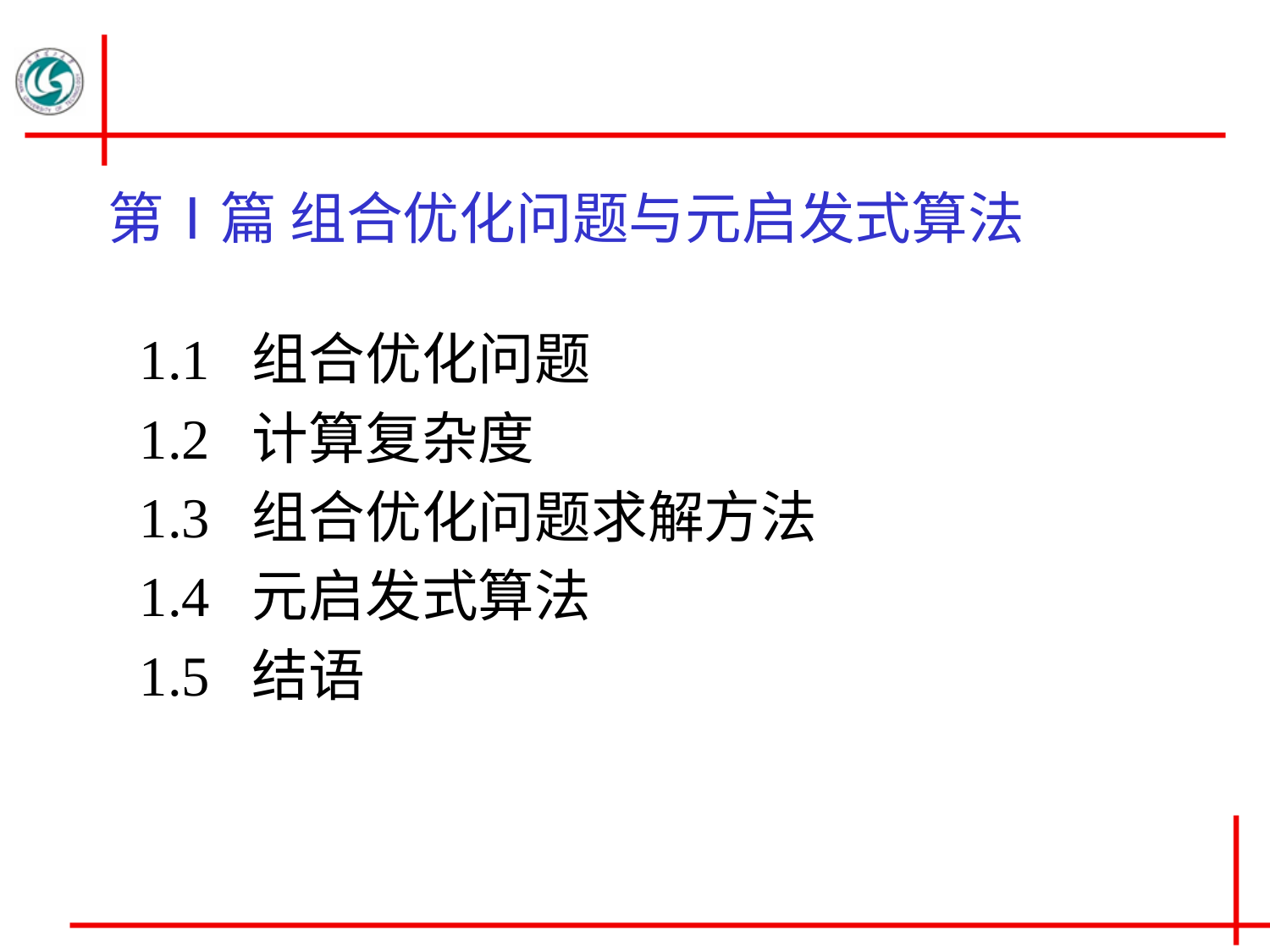

# 第Ⅰ篇 组合优化问题与元启发式算法
1.1  组合优化问题
1.2  计算复杂度
1.3  组合优化问题求解方法
1.4  元启发式算法
1.5  结语